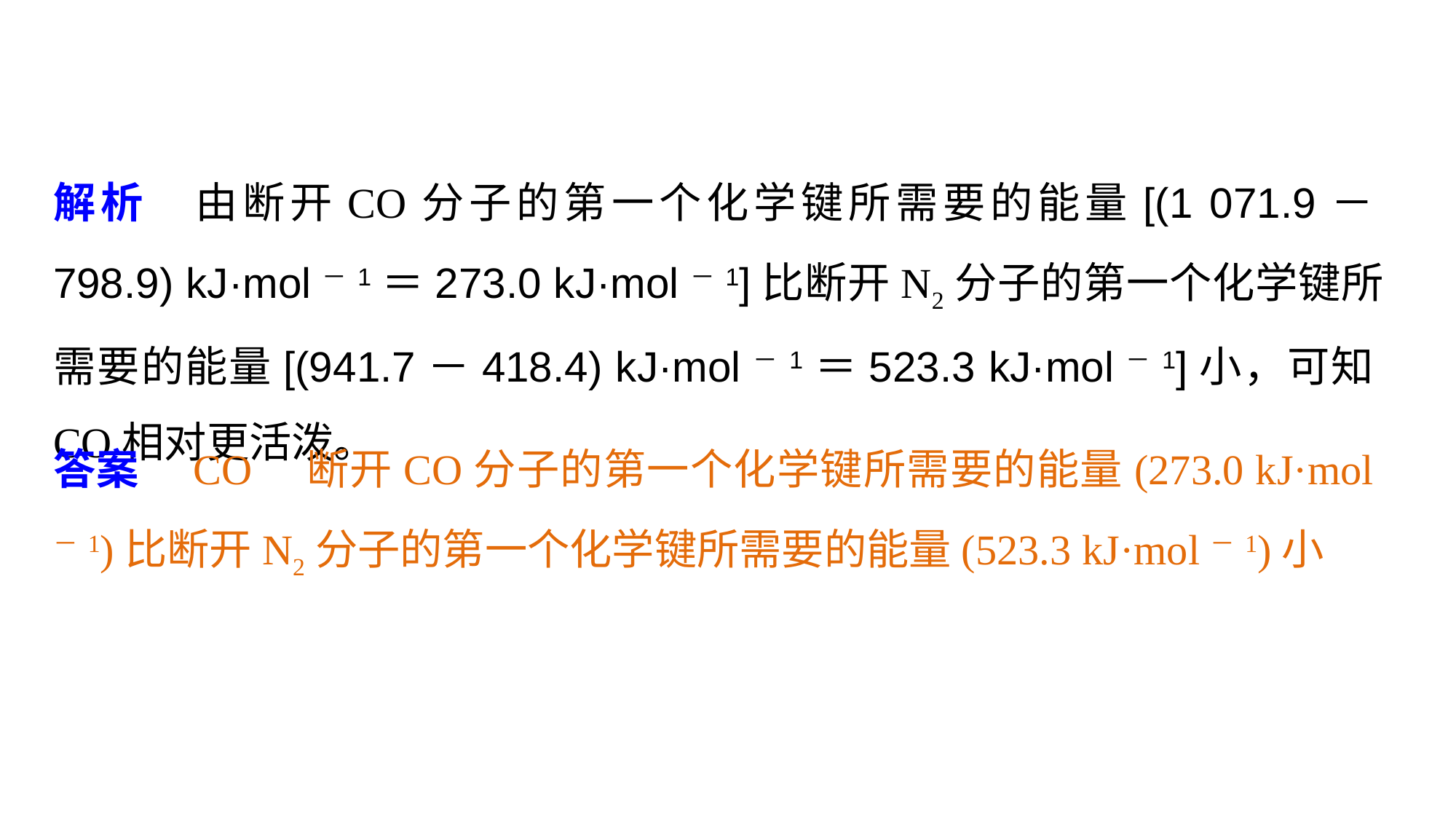

解析　由断开CO分子的第一个化学键所需要的能量[(1 071.9－798.9) kJ·mol－1＝273.0 kJ·mol－1]比断开N2分子的第一个化学键所需要的能量[(941.7－418.4) kJ·mol－1＝523.3 kJ·mol－1]小，可知CO相对更活泼。
答案　CO　断开CO分子的第一个化学键所需要的能量(273.0 kJ·mol－1)比断开N2分子的第一个化学键所需要的能量(523.3 kJ·mol－1)小